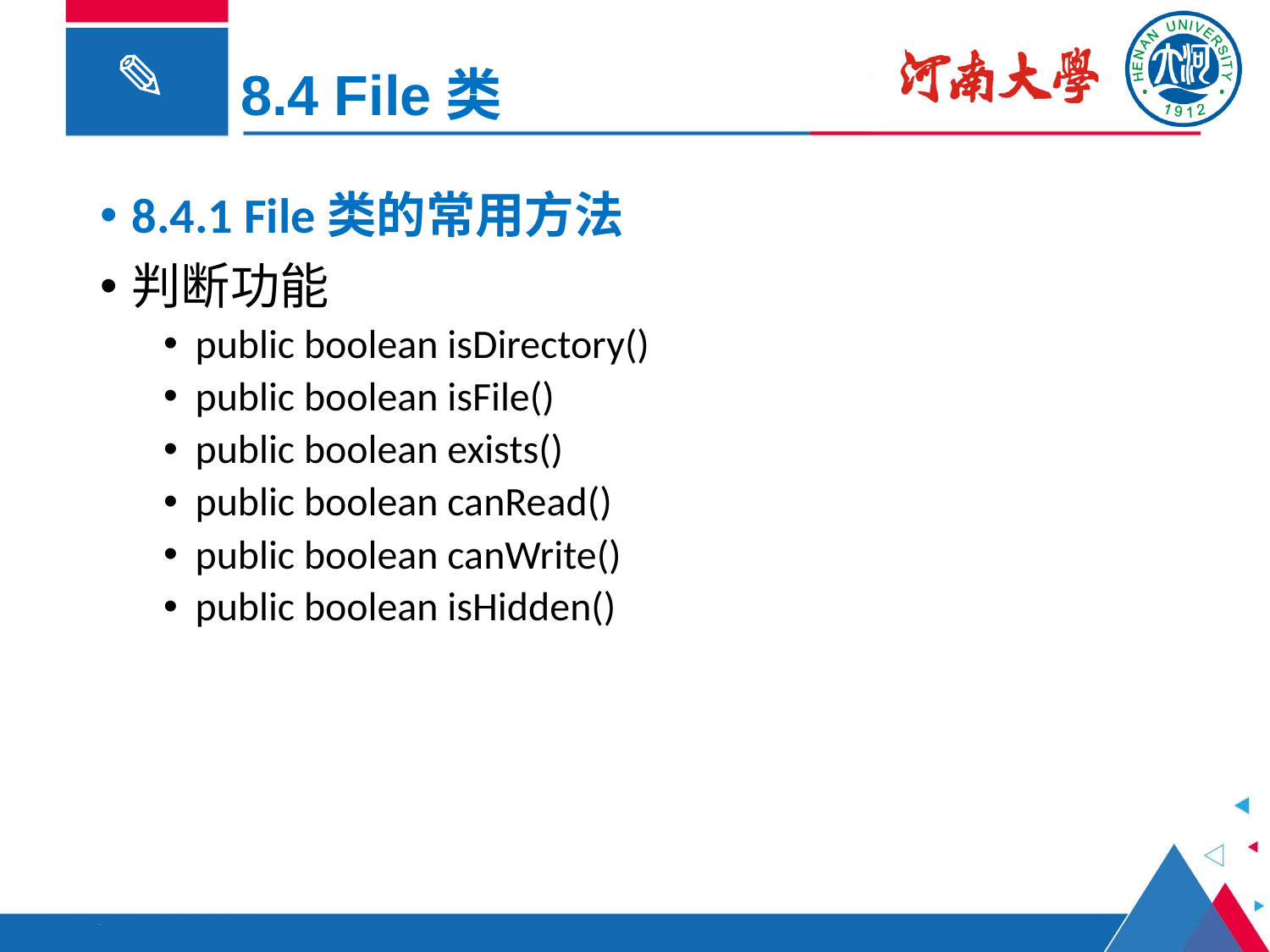

8.4 File类
8.4.1 File类的常用方法
判断功能
public boolean isDirectory()
public boolean isFile()
public boolean exists()
public boolean canRead()
public boolean canWrite()
public boolean isHidden()